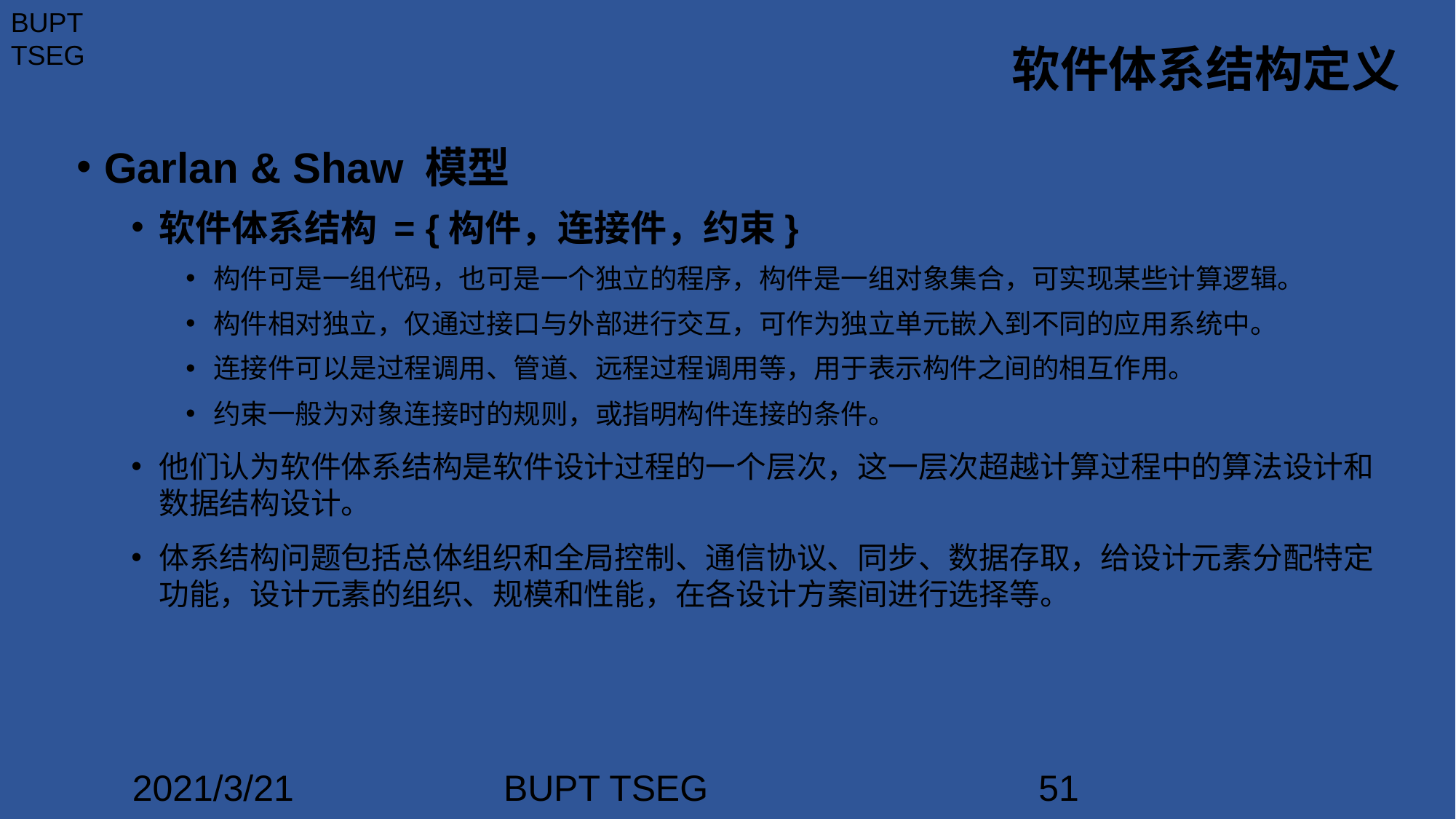

# 软件体系结构定义
Garlan & Shaw 模型
软件体系结构 = {构件，连接件，约束}
构件可是一组代码，也可是一个独立的程序，构件是一组对象集合，可实现某些计算逻辑。
构件相对独立，仅通过接口与外部进行交互，可作为独立单元嵌入到不同的应用系统中。
连接件可以是过程调用、管道、远程过程调用等，用于表示构件之间的相互作用。
约束一般为对象连接时的规则，或指明构件连接的条件。
他们认为软件体系结构是软件设计过程的一个层次，这一层次超越计算过程中的算法设计和数据结构设计。
体系结构问题包括总体组织和全局控制、通信协议、同步、数据存取，给设计元素分配特定功能，设计元素的组织、规模和性能，在各设计方案间进行选择等。
2021/3/21
BUPT TSEG
51